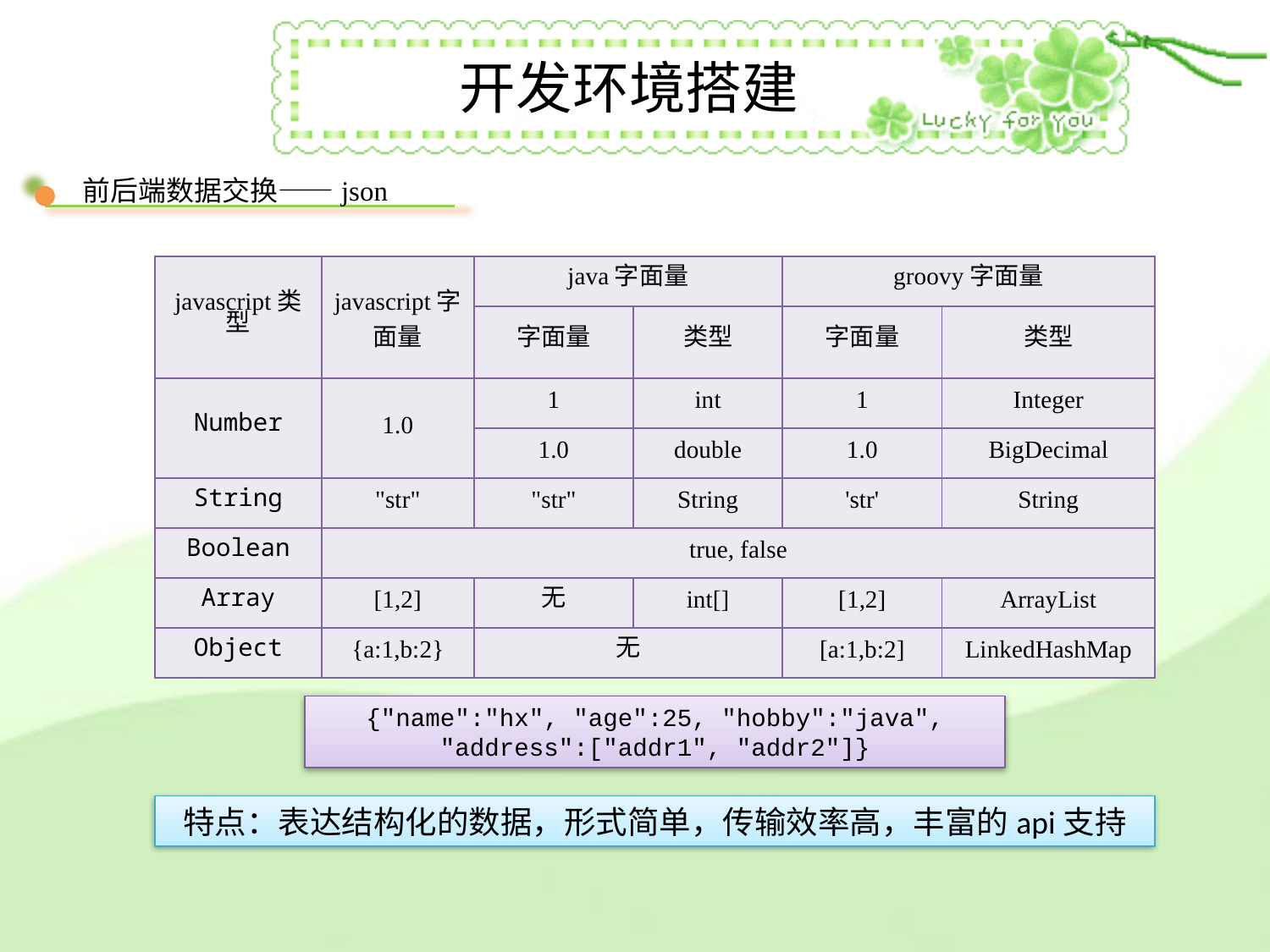

开发环境搭建
前后端数据交换——json
| javascript类型 | javascript字面量 | java字面量 |  | groovy字面量 |  |
| --- | --- | --- | --- | --- | --- |
|  |  | 字面量 | 类型 | 字面量 | 类型 |
| Number | 1.0 | 1 | int | 1 | Integer |
|  |  | 1.0 | double | 1.0 | BigDecimal |
| String | "str" | "str" | String | 'str' | String |
| Boolean | true, false |  |  |  |  |
| Array | [1,2] | 无 | int[] | [1,2] | ArrayList |
| Object | {a:1,b:2} | 无 |  | [a:1,b:2] | LinkedHashMap |
{"name":"hx", "age":25, "hobby":"java", "address":["addr1", "addr2"]}
特点：表达结构化的数据，形式简单，传输效率高，丰富的api支持